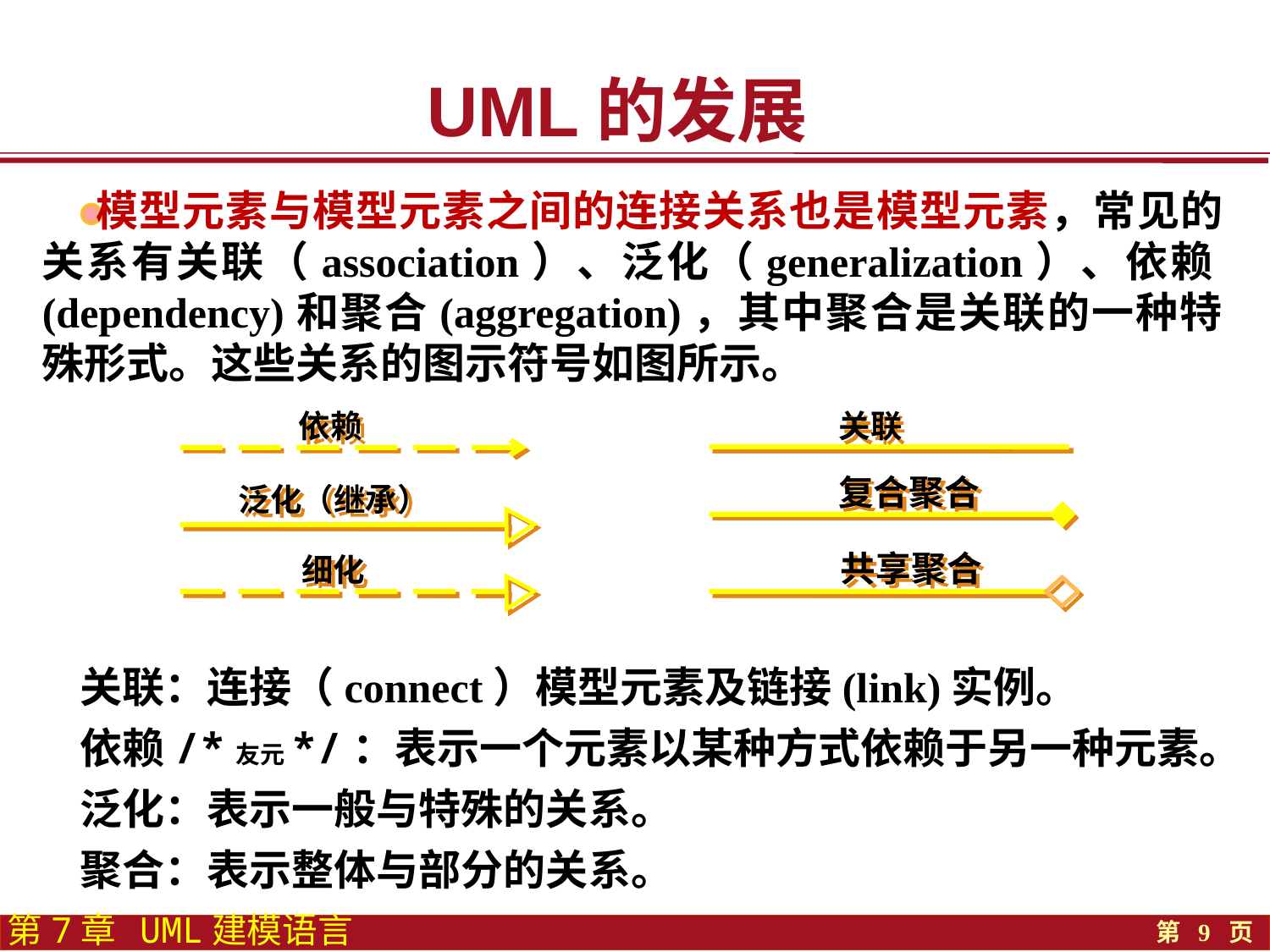

UML的发展
    模型元素与模型元素之间的连接关系也是模型元素，常见的关系有关联（association）、泛化（generalization）、依赖(dependency)和聚合(aggregation)，其中聚合是关联的一种特殊形式。这些关系的图示符号如图所示。

依赖

泛化（继承）

细化

关联

复合聚合

共享聚合

 关联：连接（connect）模型元素及链接(link)实例。
 依赖/*友元*/：表示一个元素以某种方式依赖于另一种元素。
 泛化：表示一般与特殊的关系。
 聚合：表示整体与部分的关系。